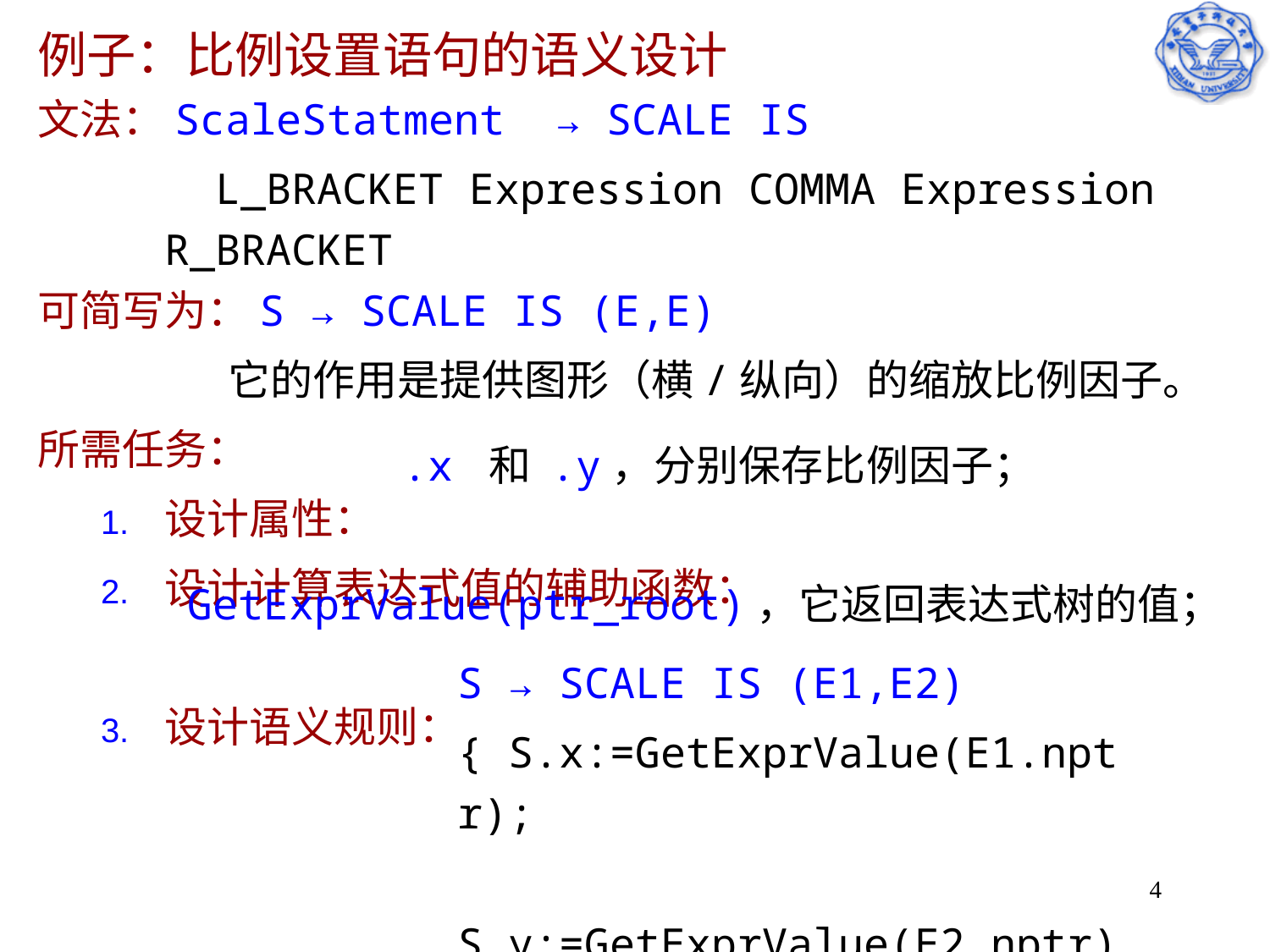

# 例子：比例设置语句的语义设计
文法：ScaleStatment  → SCALE IS
	  L_BRACKET Expression COMMA Expression R_BRACKET
可简写为：S → SCALE IS (E,E)
		它的作用是提供图形（横/纵向）的缩放比例因子。
所需任务：
设计属性：
设计计算表达式值的辅助函数：

设计语义规则：
 .x 和 .y，分别保存比例因子；
GetExprValue(ptr_root)，它返回表达式树的值；
S → SCALE IS (E1,E2)
{ S.x:=GetExprValue(E1.nptr);
  S.y:=GetExprValue(E2.nptr); }
得到横、纵坐标的比例因子。
4